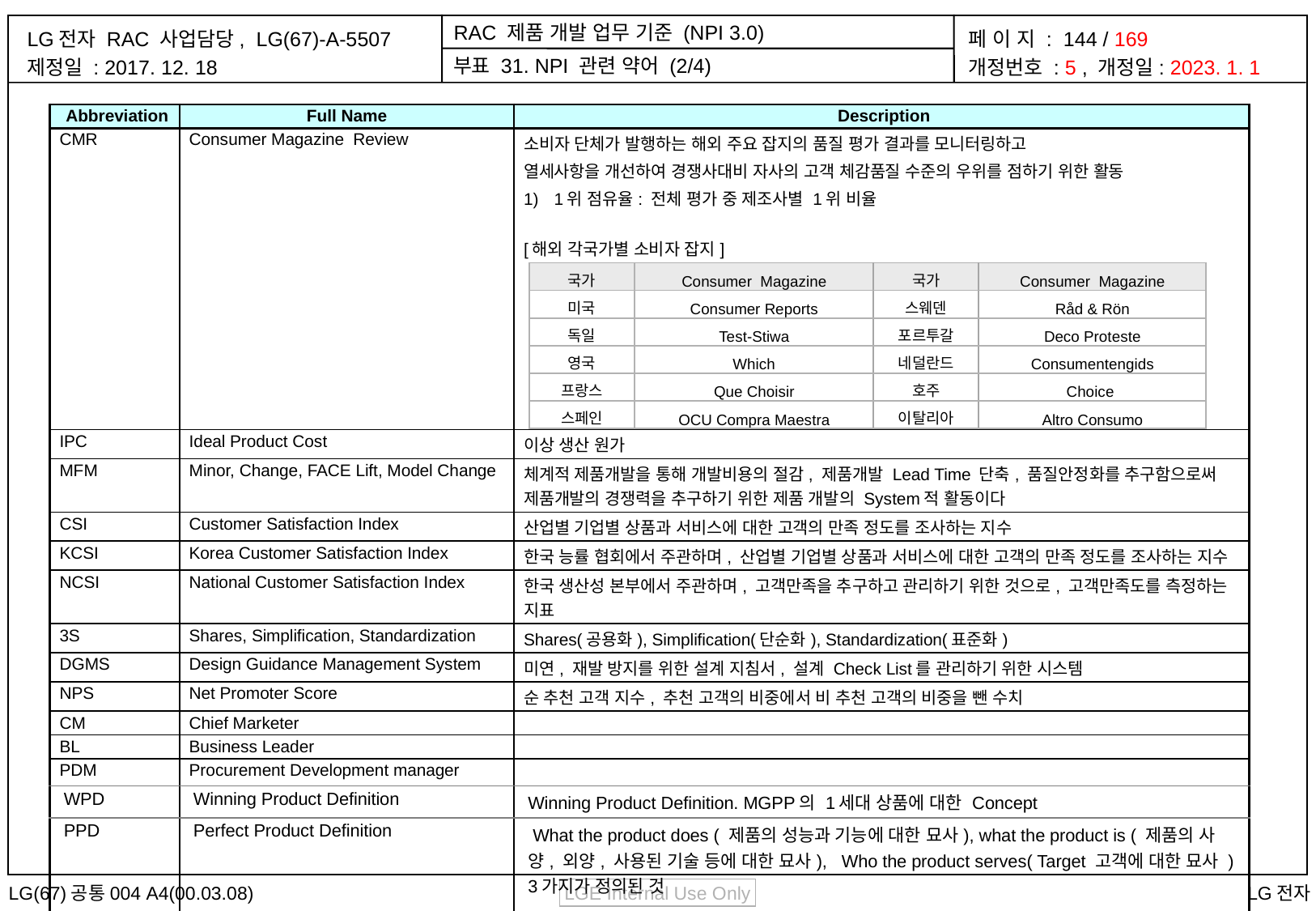

부표 31. NPI 관련 약어 (2/4)
| Abbreviation | Full Name | Description |
| --- | --- | --- |
| CMR | Consumer Magazine Review | 소비자 단체가 발행하는 해외 주요 잡지의 품질 평가 결과를 모니터링하고 열세사항을 개선하여 경쟁사대비 자사의 고객 체감품질 수준의 우위를 점하기 위한 활동 1위 점유율: 전체 평가 중 제조사별 1위 비율 [해외 각국가별 소비자 잡지] |
| IPC | Ideal Product Cost | 이상 생산 원가 |
| MFM | Minor, Change, FACE Lift, Model Change | 체계적 제품개발을 통해 개발비용의 절감, 제품개발 Lead Time 단축, 품질안정화를 추구함으로써 제품개발의 경쟁력을 추구하기 위한 제품 개발의 System적 활동이다 |
| CSI | Customer Satisfaction Index | 산업별 기업별 상품과 서비스에 대한 고객의 만족 정도를 조사하는 지수 |
| KCSI | Korea Customer Satisfaction Index | 한국 능률 협회에서 주관하며, 산업별 기업별 상품과 서비스에 대한 고객의 만족 정도를 조사하는 지수 |
| NCSI | National Customer Satisfaction Index | 한국 생산성 본부에서 주관하며, 고객만족을 추구하고 관리하기 위한 것으로, 고객만족도를 측정하는 지표 |
| 3S | Shares, Simplification, Standardization | Shares(공용화), Simplification(단순화), Standardization(표준화) |
| DGMS | Design Guidance Management System | 미연, 재발 방지를 위한 설계 지침서, 설계 Check List를 관리하기 위한 시스템 |
| NPS | Net Promoter Score | 순 추천 고객 지수, 추천 고객의 비중에서 비 추천 고객의 비중을 뺀 수치 |
| CM | Chief Marketer |  |
| BL | Business Leader |  |
| PDM | Procurement Development manager |  |
| WPD | Winning Product Definition | Winning Product Definition. MGPP의 1세대 상품에 대한 Concept |
| PPD | Perfect Product Definition | What the product does ( 제품의 성능과 기능에 대한 묘사), what the product is ( 제품의 사양, 외양, 사용된 기술 등에 대한 묘사), Who the product serves( Target 고객에 대한 묘사 ) 3가지가 정의된 것 |
| 국가 | Consumer Magazine | 국가 | Consumer Magazine |
| --- | --- | --- | --- |
| 미국 | Consumer Reports | 스웨덴 | Råd & Rön |
| 독일 | Test-Stiwa | 포르투갈 | Deco Proteste |
| 영국 | Which | 네덜란드 | Consumentengids |
| 프랑스 | Que Choisir | 호주 | Choice |
| 스페인 | OCU Compra Maestra | 이탈리아 | Altro Consumo |